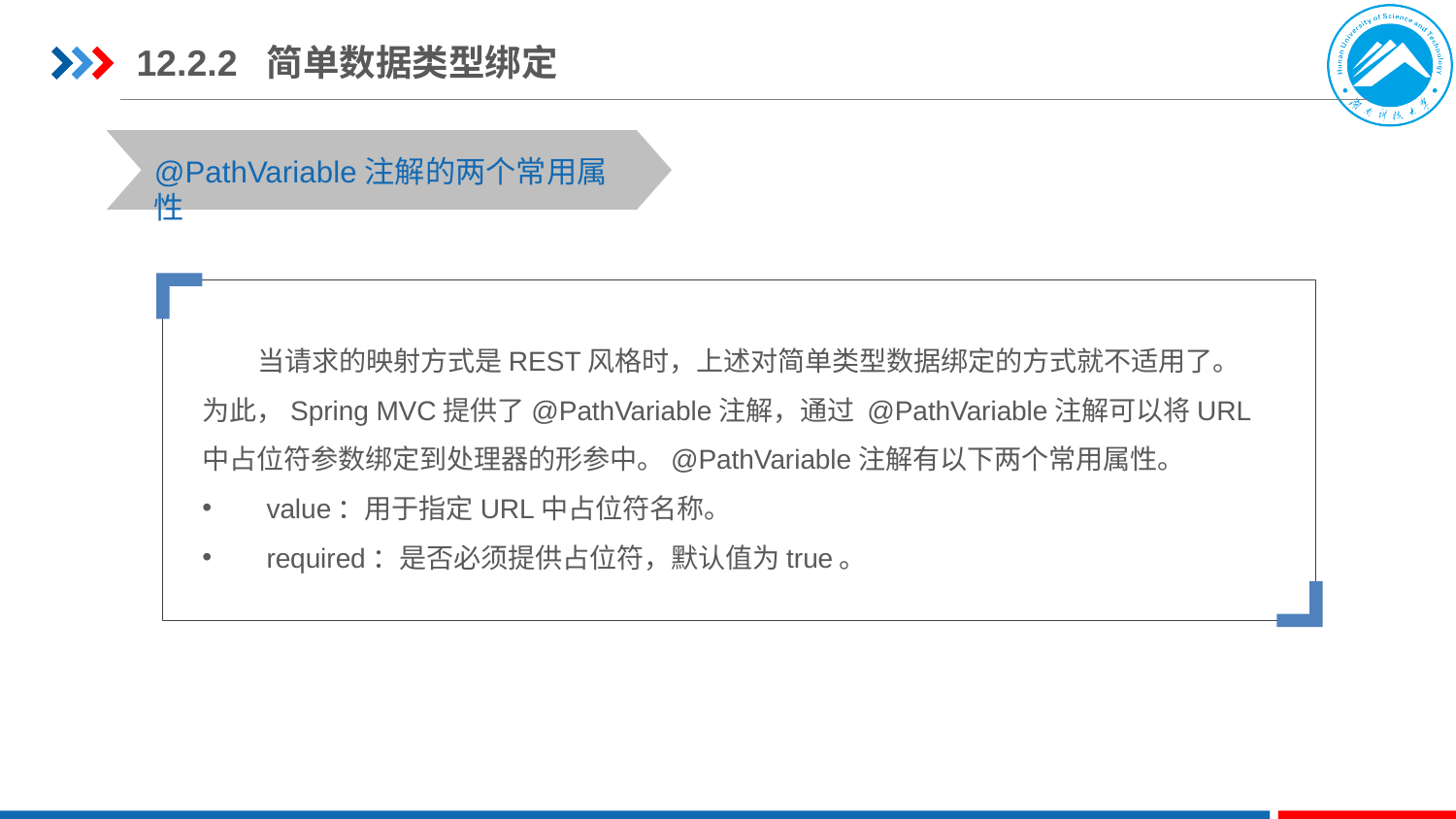

12.2.2  简单数据类型绑定

@PathVariable注解的两个常用属性

        当请求的映射方式是REST风格时，上述对简单类型数据绑定的方式就不适用了。为此，Spring MVC提供了@PathVariable注解，通过 @PathVariable注解可以将URL中占位符参数绑定到处理器的形参中。@PathVariable注解有以下两个常用属性。
    value：用于指定URL中占位符名称。
    required：是否必须提供占位符，默认值为true。